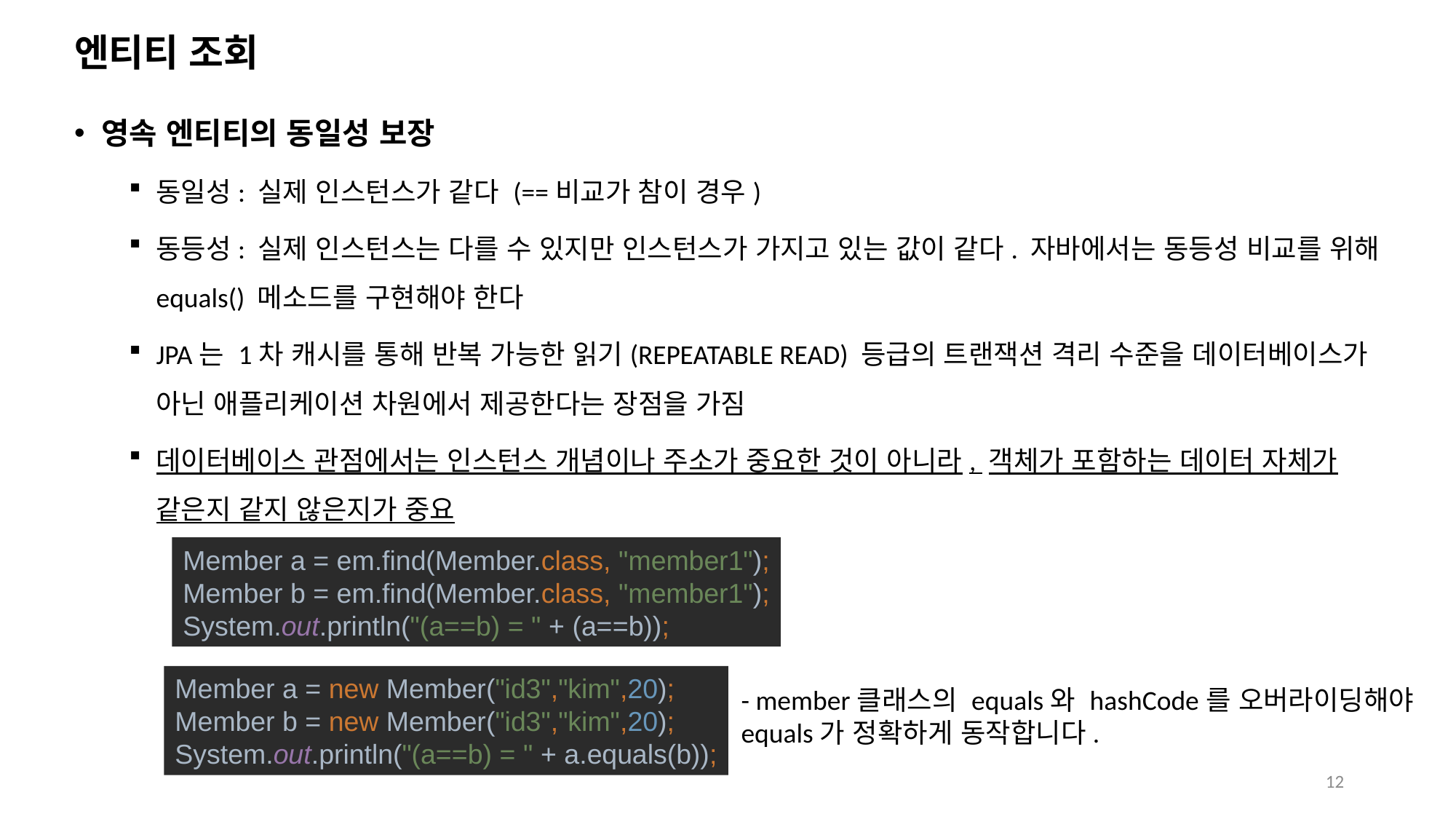

# 엔티티 조회
영속 엔티티의 동일성 보장
동일성: 실제 인스턴스가 같다 (==비교가 참이 경우)
동등성: 실제 인스턴스는 다를 수 있지만 인스턴스가 가지고 있는 값이 같다. 자바에서는 동등성 비교를 위해 equals() 메소드를 구현해야 한다
JPA는 1차 캐시를 통해 반복 가능한 읽기(REPEATABLE READ) 등급의 트랜잭션 격리 수준을 데이터베이스가 아닌 애플리케이션 차원에서 제공한다는 장점을 가짐
데이터베이스 관점에서는 인스턴스 개념이나 주소가 중요한 것이 아니라, 객체가 포함하는 데이터 자체가 같은지 같지 않은지가 중요
Member a = em.find(Member.class, "member1");
Member b = em.find(Member.class, "member1");
System.out.println("(a==b) = " + (a==b));
Member a = new Member("id3","kim",20);
Member b = new Member("id3","kim",20);
System.out.println("(a==b) = " + a.equals(b));
- member클래스의 equals와 hashCode를 오버라이딩해야
equals가 정확하게 동작합니다.
12